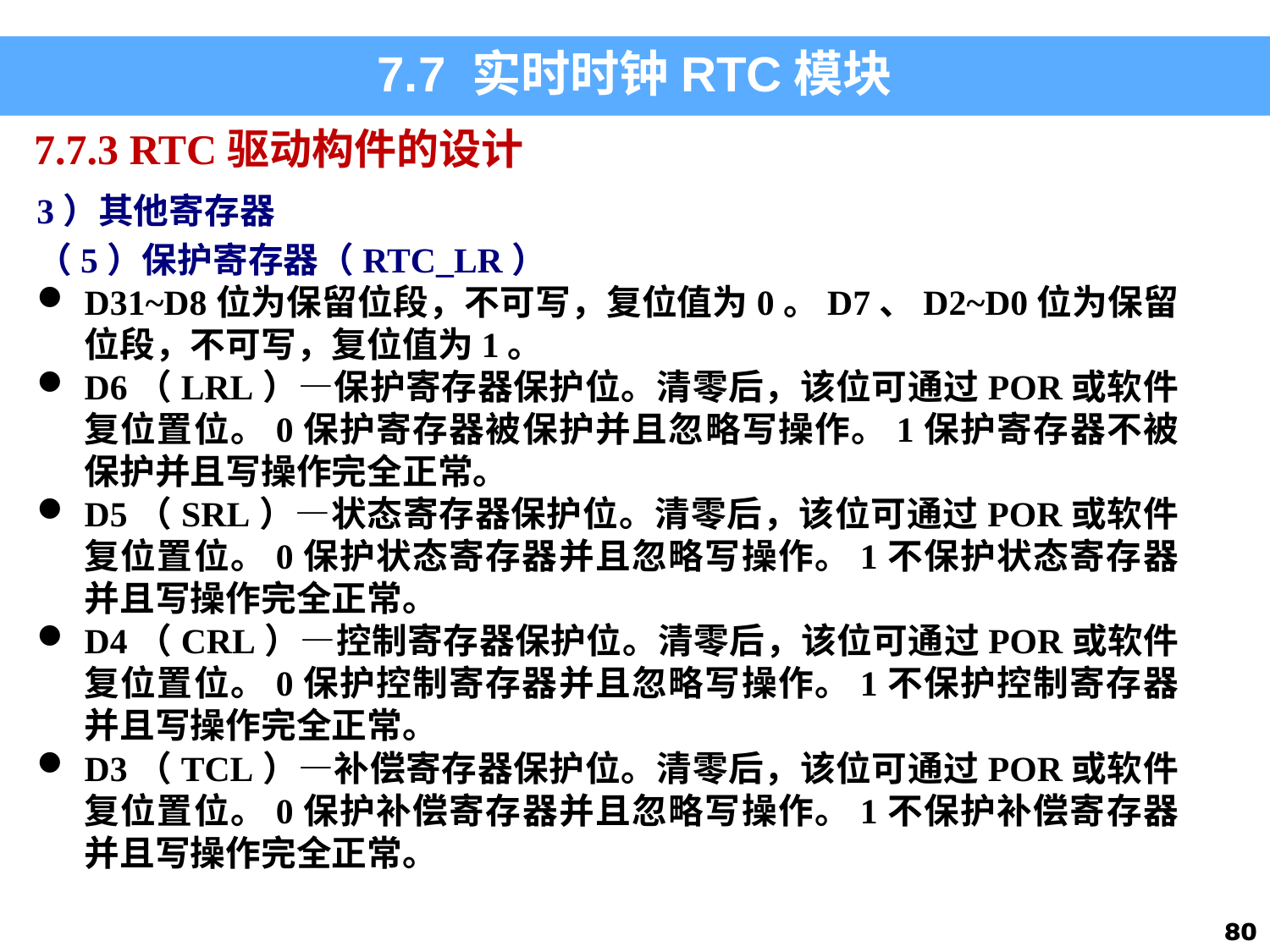

7.7 实时时钟RTC模块
7.7.3 RTC驱动构件的设计
3）其他寄存器
（5）保护寄存器（RTC_LR）
D31~D8位为保留位段，不可写，复位值为0。D7、D2~D0位为保留位段，不可写，复位值为1。
D6（LRL）—保护寄存器保护位。清零后，该位可通过POR或软件复位置位。0保护寄存器被保护并且忽略写操作。1保护寄存器不被保护并且写操作完全正常。
D5（SRL）—状态寄存器保护位。清零后，该位可通过POR或软件复位置位。0保护状态寄存器并且忽略写操作。1不保护状态寄存器并且写操作完全正常。
D4（CRL）—控制寄存器保护位。清零后，该位可通过POR或软件复位置位。0保护控制寄存器并且忽略写操作。1不保护控制寄存器并且写操作完全正常。
D3（TCL）—补偿寄存器保护位。清零后，该位可通过POR或软件复位置位。0保护补偿寄存器并且忽略写操作。1不保护补偿寄存器并且写操作完全正常。
80